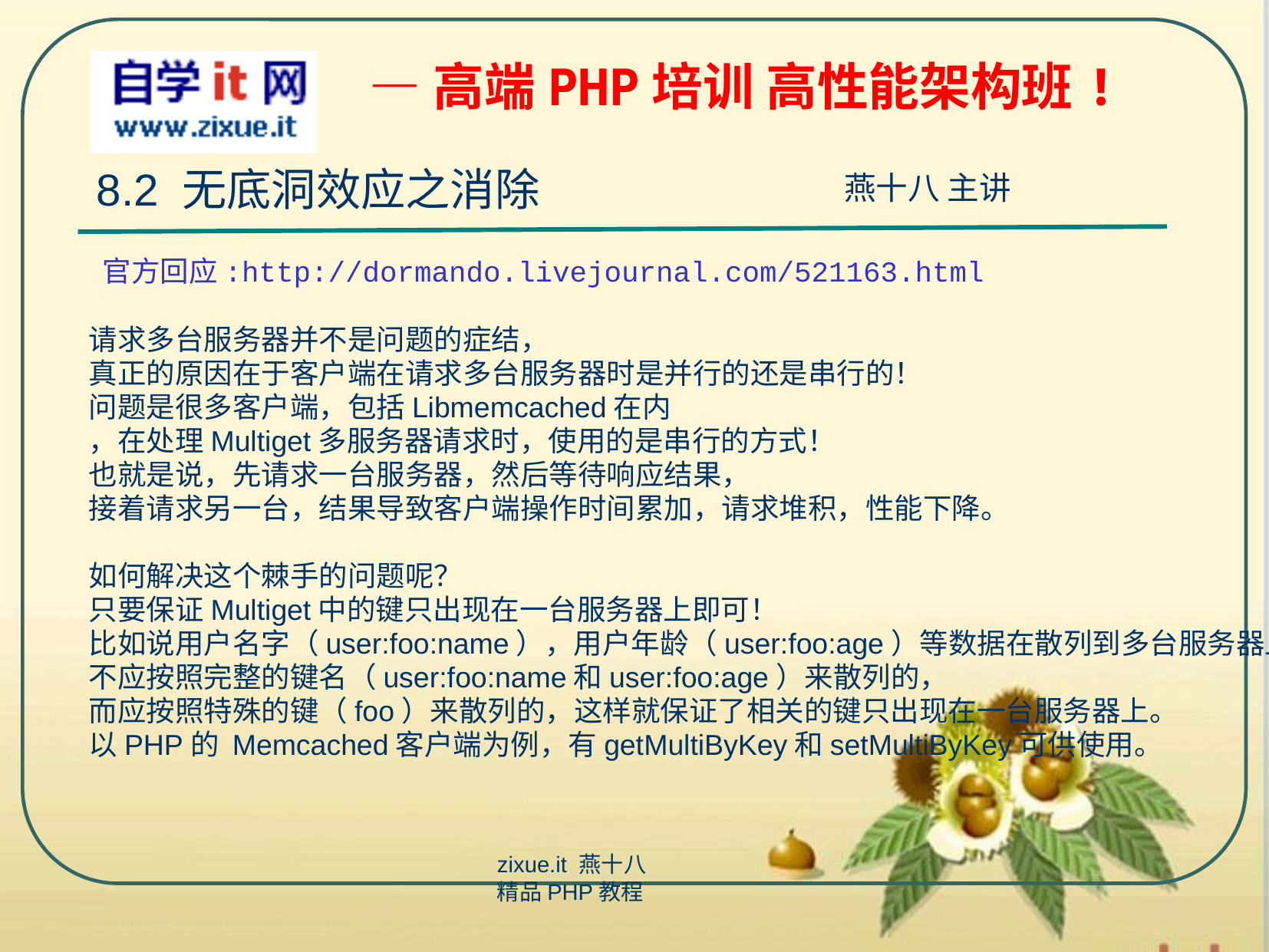

8.2 无底洞效应之消除
官方回应:http://dormando.livejournal.com/521163.html
请求多台服务器并不是问题的症结，
真正的原因在于客户端在请求多台服务器时是并行的还是串行的！
问题是很多客户端，包括Libmemcached在内
，在处理Multiget多服务器请求时，使用的是串行的方式！
也就是说，先请求一台服务器，然后等待响应结果，
接着请求另一台，结果导致客户端操作时间累加，请求堆积，性能下降。

如何解决这个棘手的问题呢？
只要保证Multiget中的键只出现在一台服务器上即可！
比如说用户名字（user:foo:name），用户年龄（user:foo:age）等数据在散列到多台服务器上时，
不应按照完整的键名（user:foo:name和user:foo:age）来散列的，
而应按照特殊的键（foo）来散列的，这样就保证了相关的键只出现在一台服务器上。
以PHP的 Memcached客户端为例，有getMultiByKey和setMultiByKey可供使用。
zixue.it 燕十八
精品PHP教程